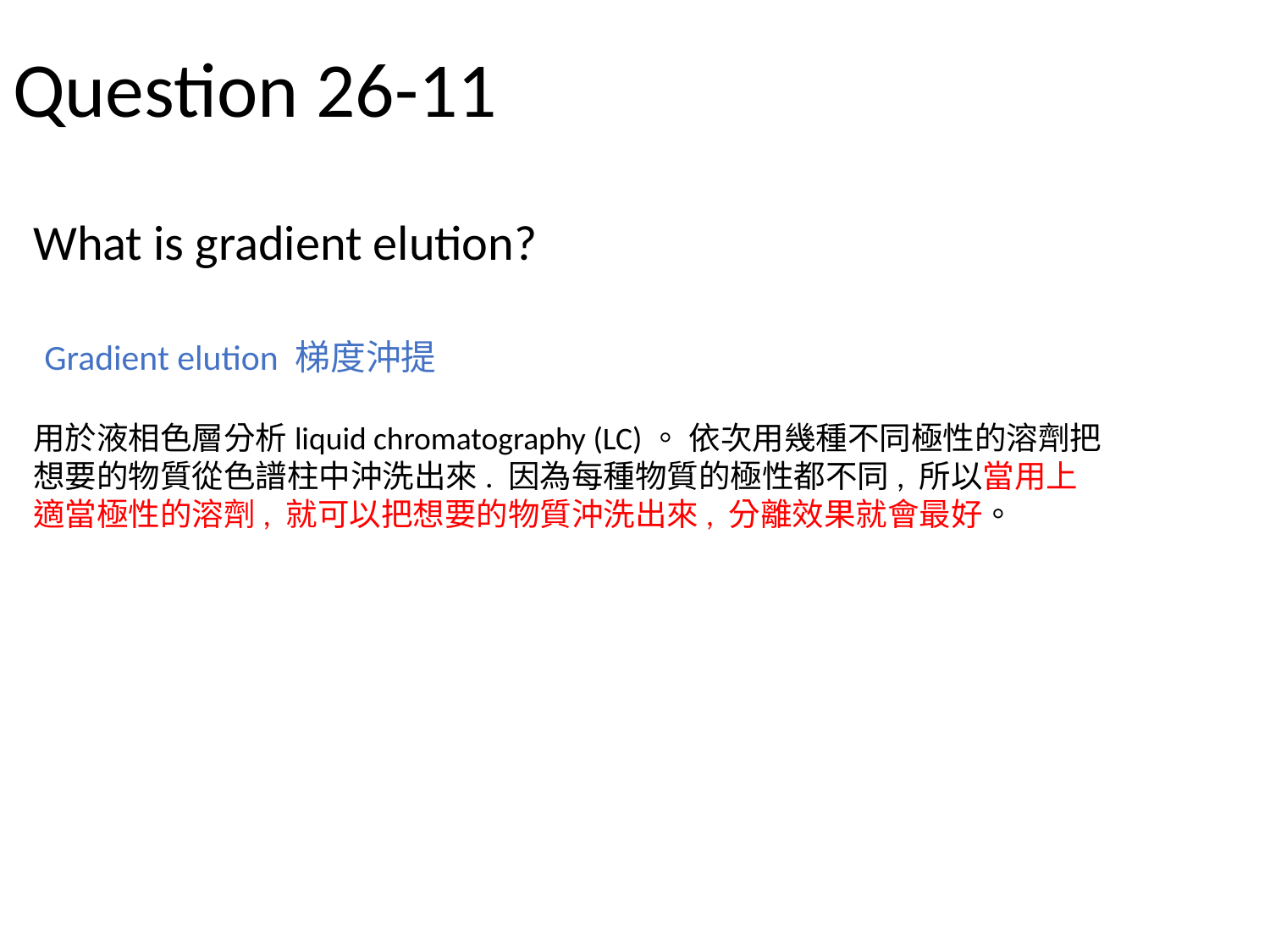

# Question 26-11
What is gradient elution?
Gradient elution 梯度沖提
用於液相色層分析liquid chromatography (LC)。 依次用幾種不同極性的溶劑把想要的物質從色譜柱中沖洗出來. 因為每種物質的極性都不同, 所以當用上適當極性的溶劑, 就可以把想要的物質沖洗出來, 分離效果就會最好。